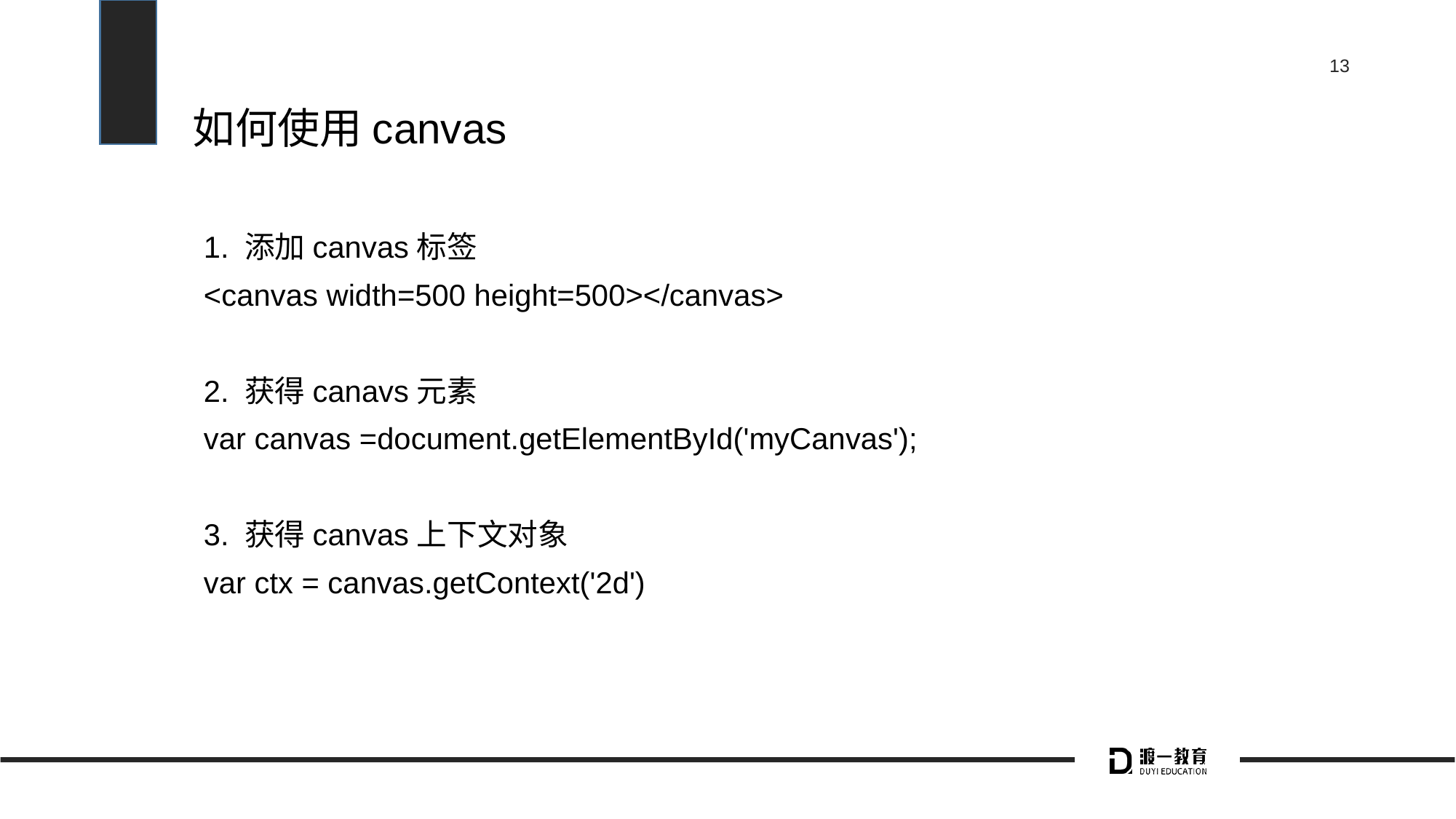

# 如何使⽤canvas
1. 添加canvas标签
<canvas width=500 height=500></canvas>

2. 获得canavs元素
var canvas =document.getElementById('myCanvas');

3. 获得canvas上下文对象
var ctx = canvas.getContext('2d')